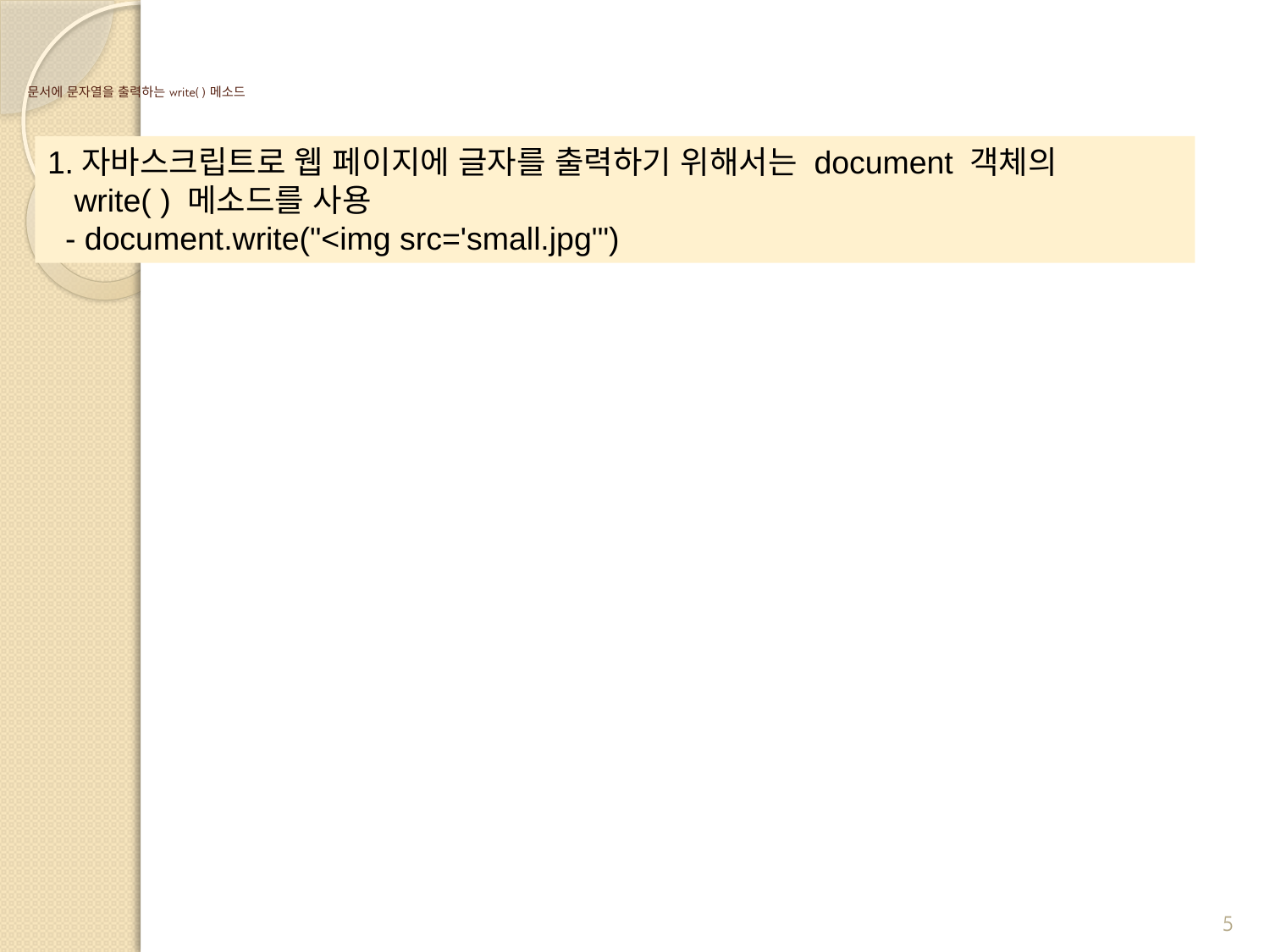

# 문서에 문자열을 출력하는 write( ) 메소드
1.자바스크립트로 웹 페이지에 글자를 출력하기 위해서는 document 객체의
   write( ) 메소드를 사용
  - document.write("<img src='small.jpg'")
5